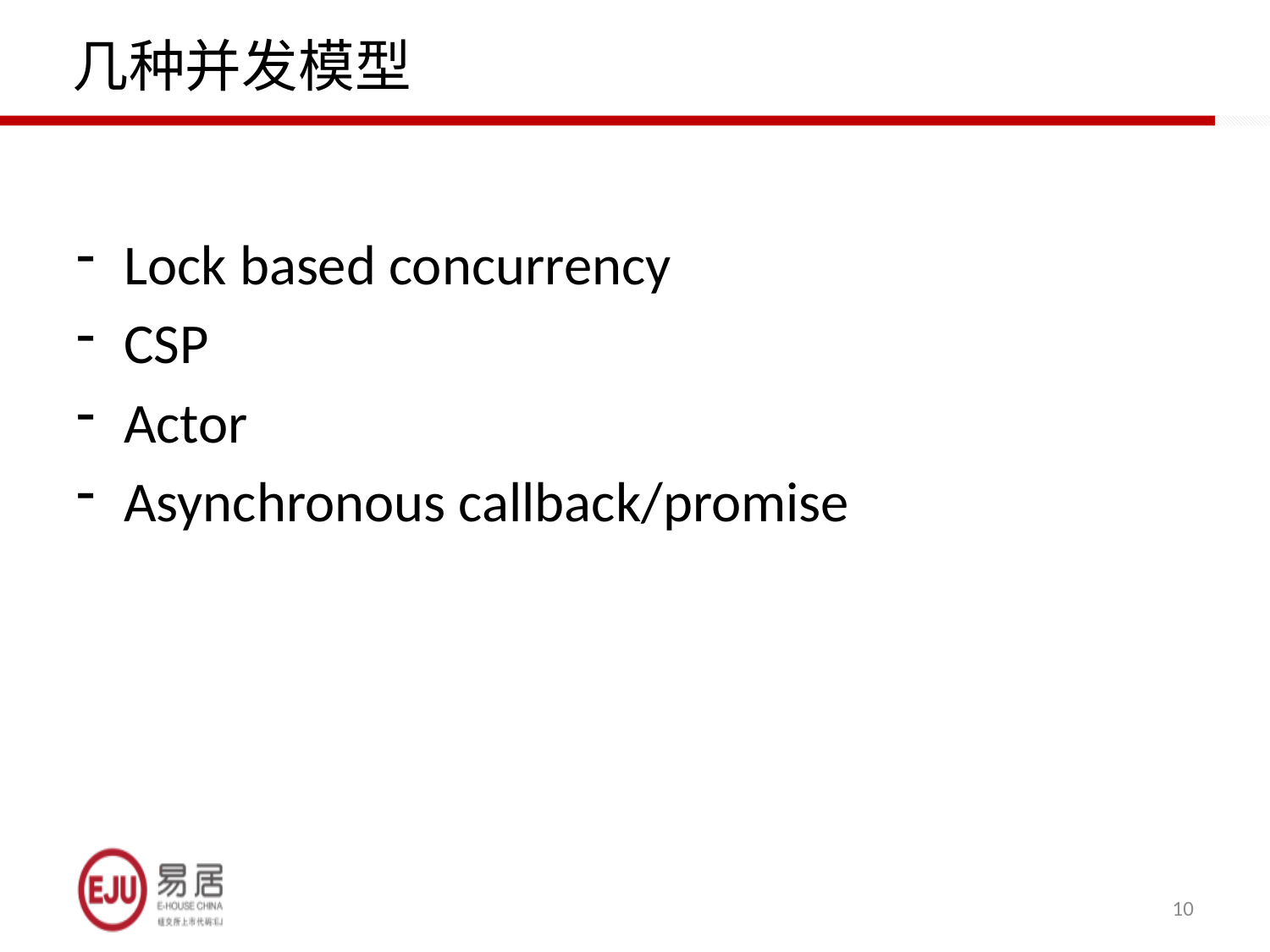

# 几种并发模型
Lock based concurrency
CSP
Actor
Asynchronous callback/promise
10